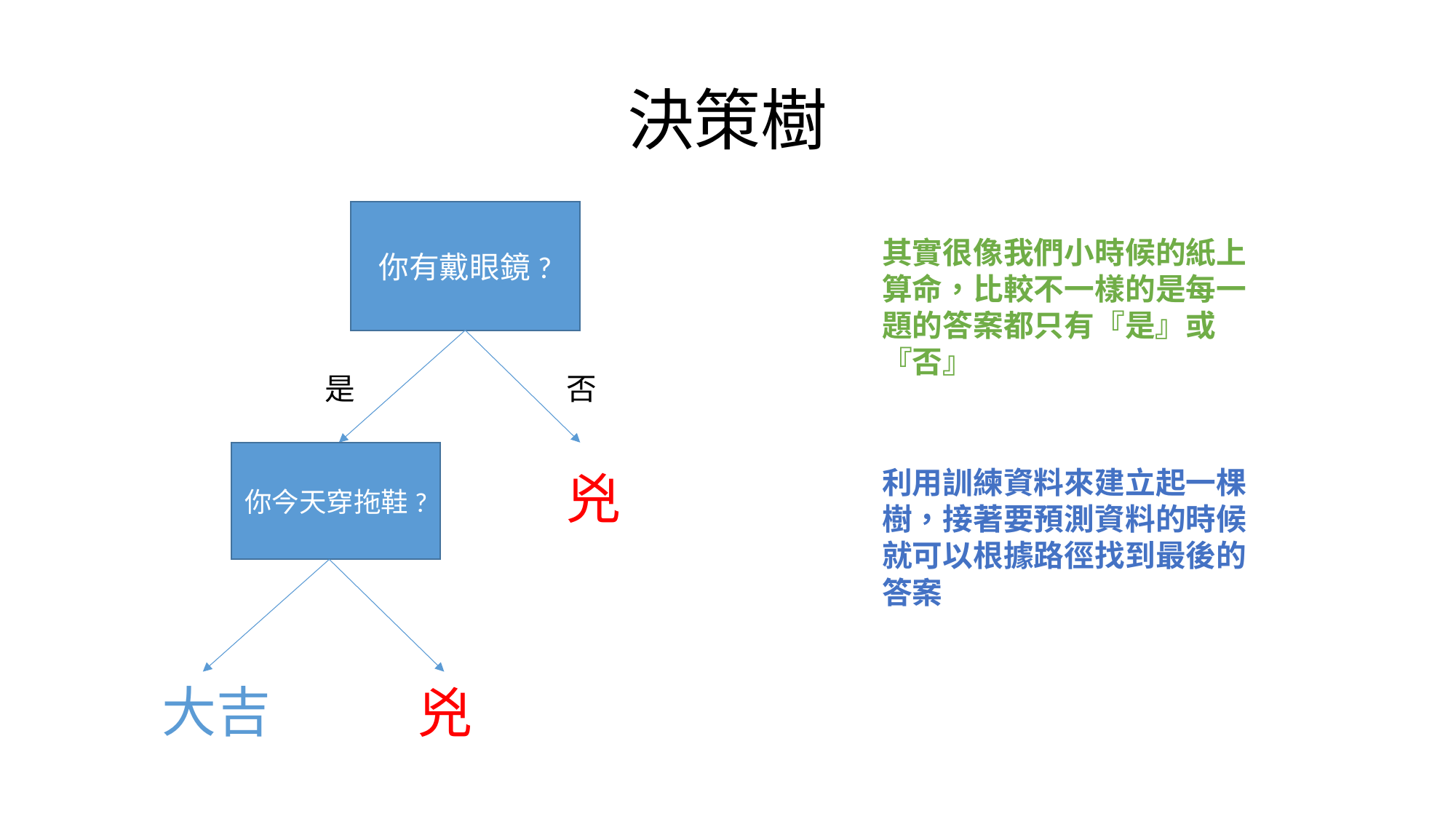

# 決策樹
你有戴眼鏡?
其實很像我們小時候的紙上算命，比較不一樣的是每一題的答案都只有『是』或『否』
是
否
你今天穿拖鞋?
兇
利用訓練資料來建立起一棵樹，接著要預測資料的時候就可以根據路徑找到最後的答案
大吉
兇